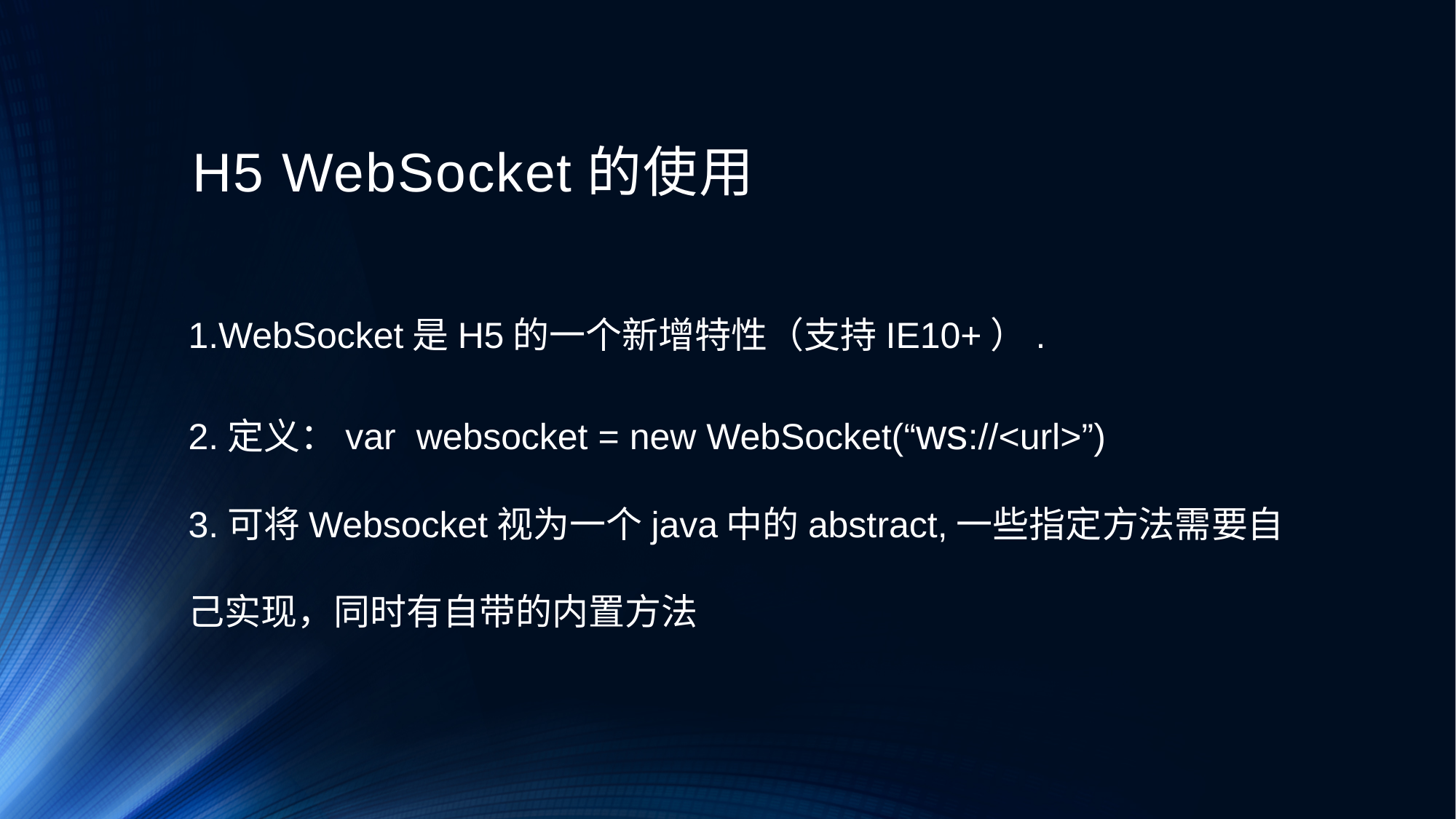

# H5 WebSocket的使用
1.WebSocket是H5的一个新增特性（支持IE10+）.
2.定义：var  websocket = new WebSocket(“ws://<url>”)
3.可将Websocket视为一个java中的abstract,一些指定方法需要自己实现，同时有自带的内置方法